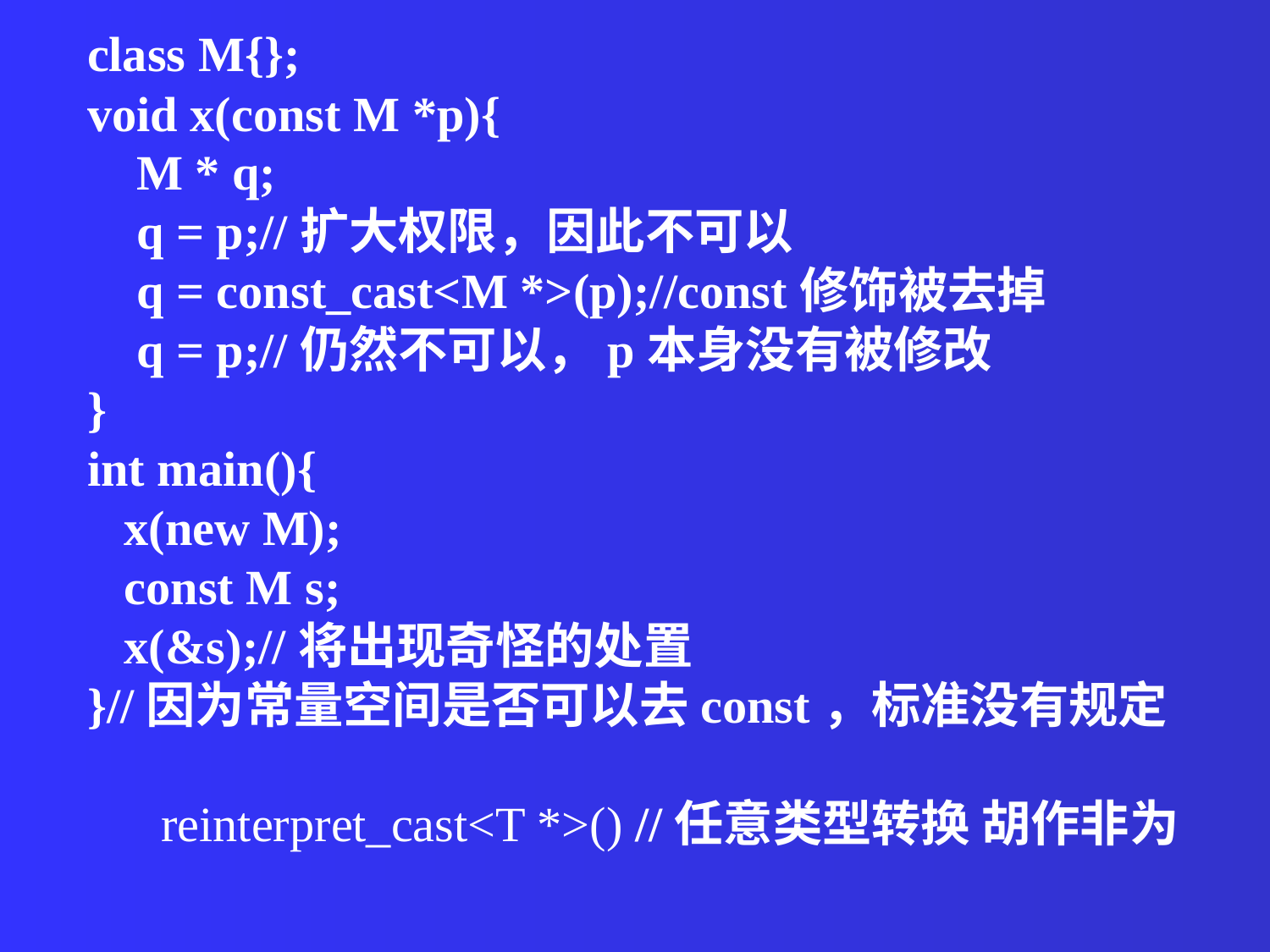

class M{};
void x(const M *p){
    M * q;
    q = p;//扩大权限，因此不可以
    q = const_cast<M *>(p);//const修饰被去掉
    q = p;//仍然不可以，p本身没有被修改
}
int main(){
   x(new M);
   const M s;
   x(&s);//将出现奇怪的处置
}//因为常量空间是否可以去const，标准没有规定

      reinterpret_cast<T *>() //任意类型转换 胡作非为